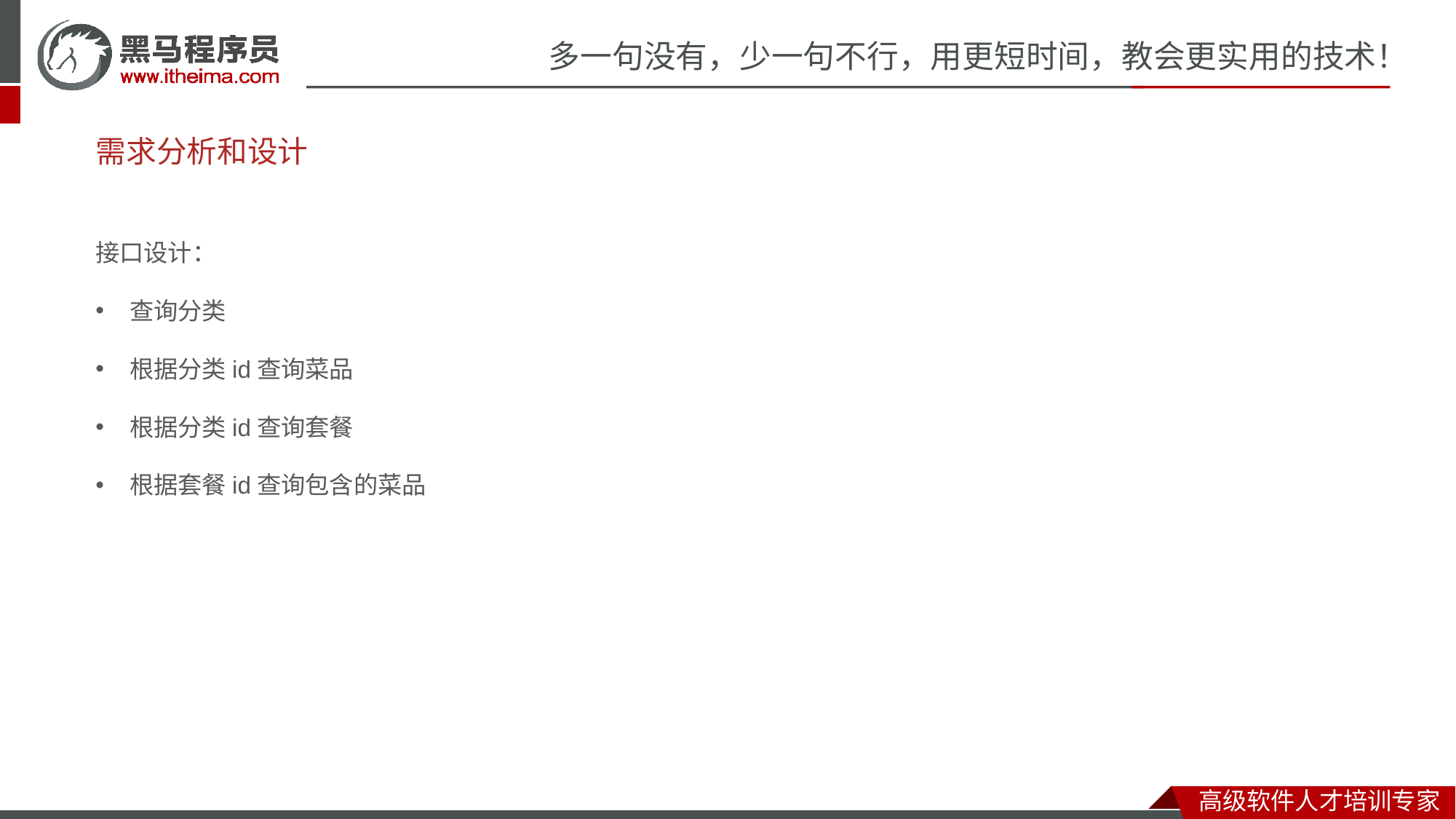

# 需求分析和设计
接口设计：
查询分类
根据分类id查询菜品
根据分类id查询套餐
根据套餐id查询包含的菜品